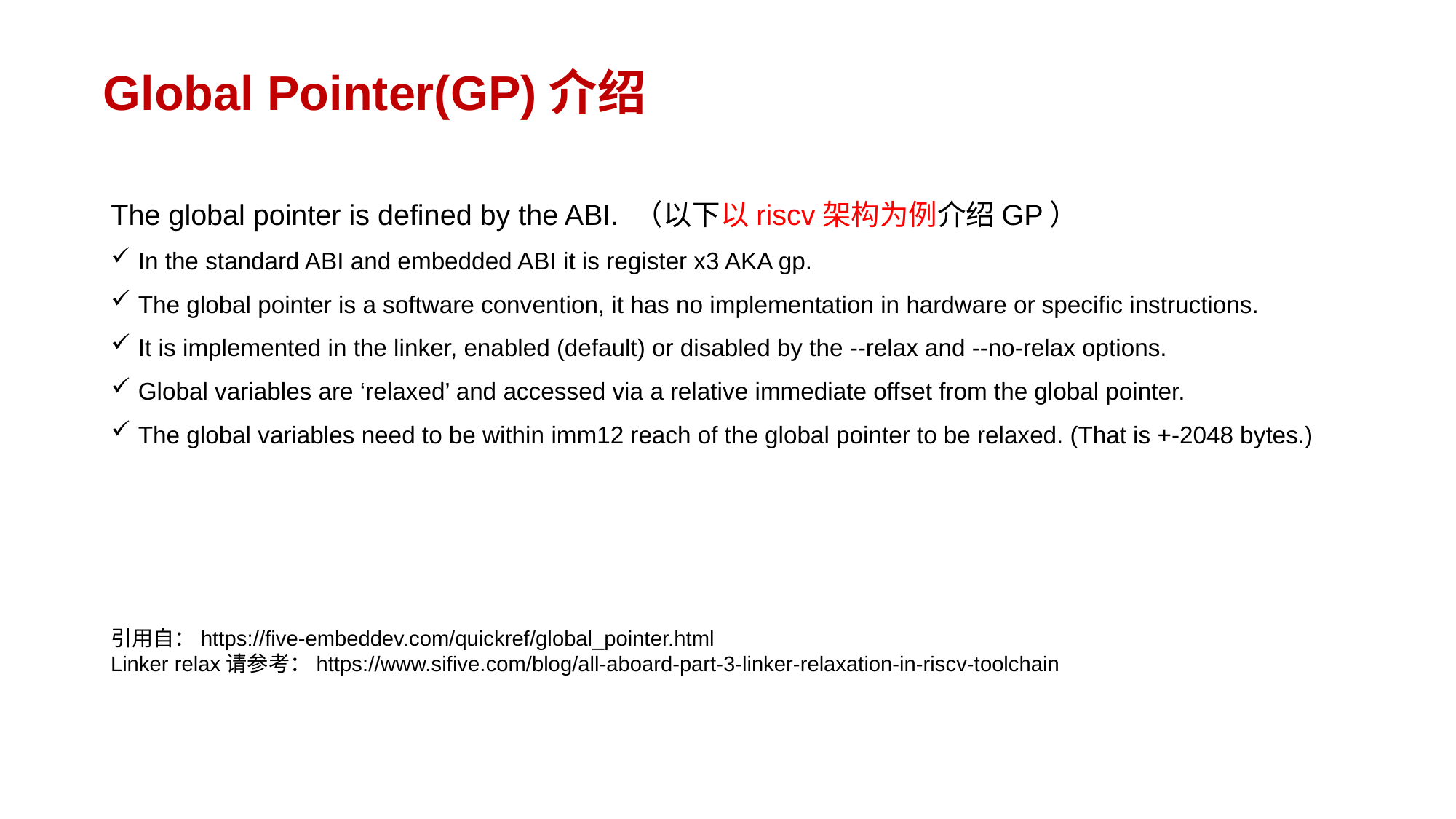

# Global Pointer(GP)介绍
The global pointer is defined by the ABI. （以下以riscv架构为例介绍GP）
In the standard ABI and embedded ABI it is register x3 AKA gp.
The global pointer is a software convention, it has no implementation in hardware or specific instructions.
It is implemented in the linker, enabled (default) or disabled by the --relax and --no-relax options.
Global variables are ‘relaxed’ and accessed via a relative immediate offset from the global pointer.
The global variables need to be within imm12 reach of the global pointer to be relaxed. (That is +-2048 bytes.)
引用自：https://five-embeddev.com/quickref/global_pointer.html
Linker relax请参考：https://www.sifive.com/blog/all-aboard-part-3-linker-relaxation-in-riscv-toolchain